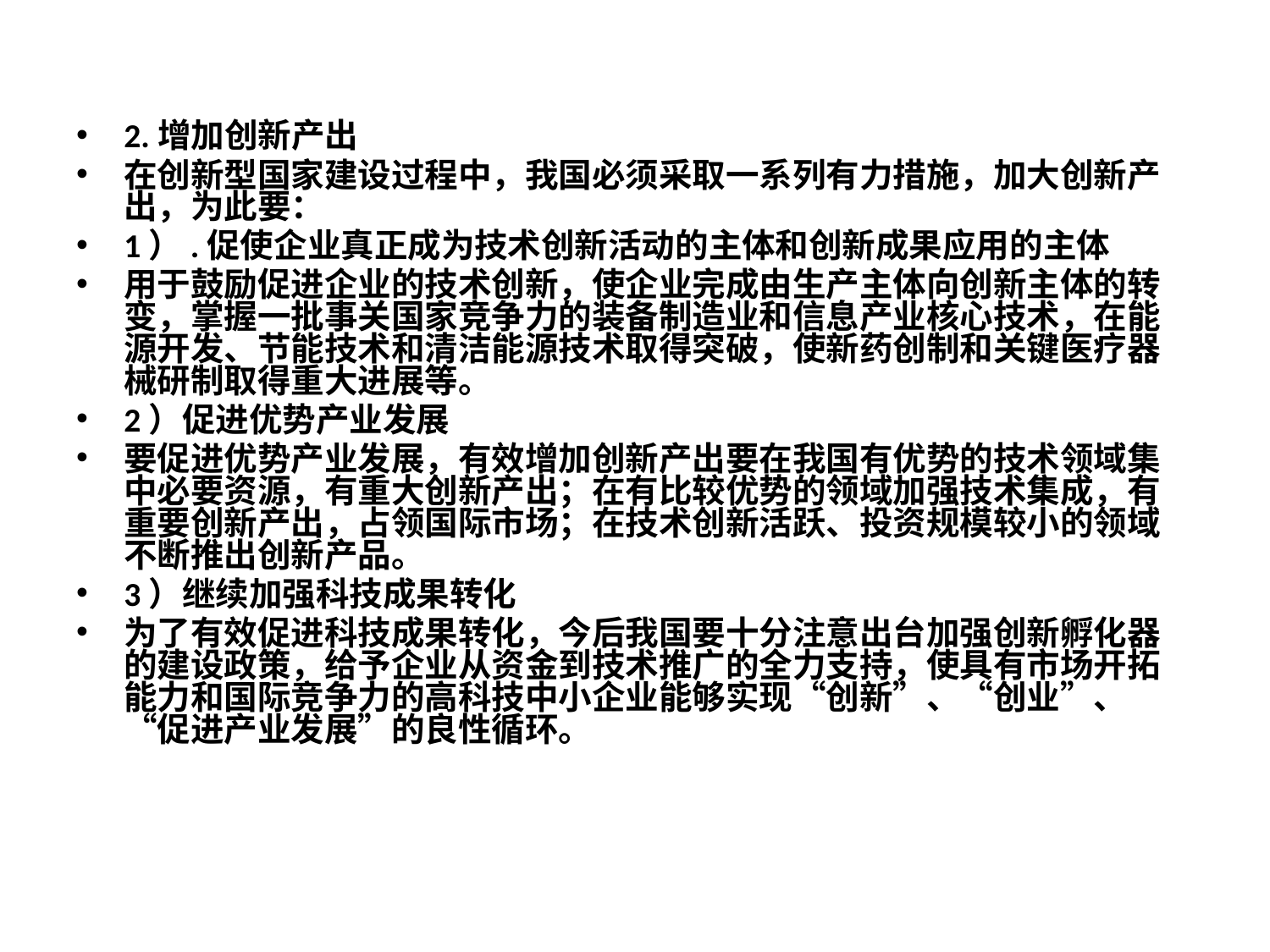

2.增加创新产出
在创新型国家建设过程中，我国必须采取一系列有力措施，加大创新产出，为此要：
1）.促使企业真正成为技术创新活动的主体和创新成果应用的主体
用于鼓励促进企业的技术创新，使企业完成由生产主体向创新主体的转变，掌握一批事关国家竞争力的装备制造业和信息产业核心技术，在能源开发、节能技术和清洁能源技术取得突破，使新药创制和关键医疗器械研制取得重大进展等。
2）促进优势产业发展
要促进优势产业发展，有效增加创新产出要在我国有优势的技术领域集中必要资源，有重大创新产出；在有比较优势的领域加强技术集成，有重要创新产出，占领国际市场；在技术创新活跃、投资规模较小的领域不断推出创新产品。
3）继续加强科技成果转化
为了有效促进科技成果转化，今后我国要十分注意出台加强创新孵化器的建设政策，给予企业从资金到技术推广的全力支持，使具有市场开拓能力和国际竞争力的高科技中小企业能够实现“创新”、“创业”、“促进产业发展”的良性循环。